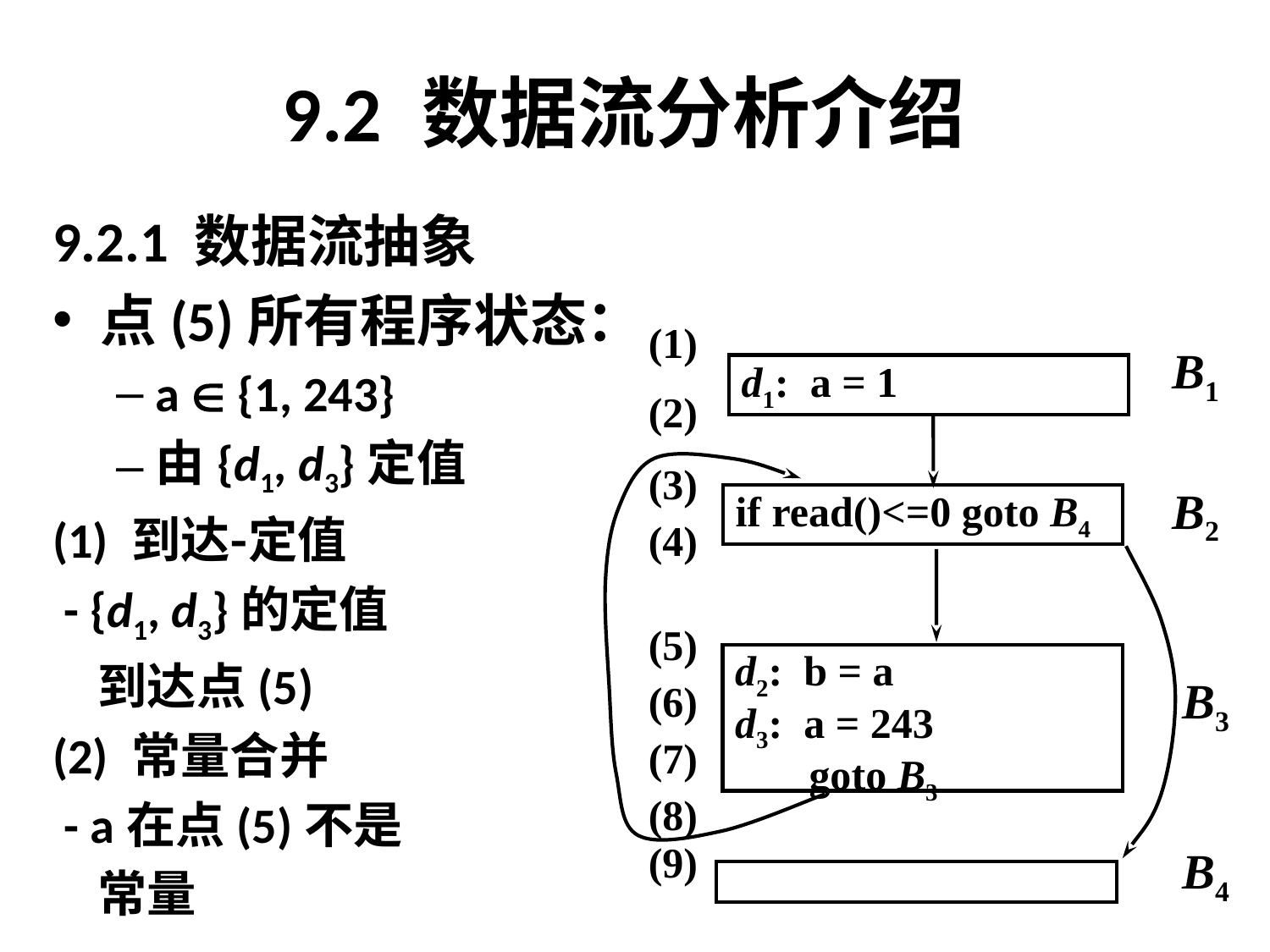

# 9.2 数据流分析介绍
9.2.1 数据流抽象
点(5)所有程序状态：
a ∈ {1, 243}
由{d1, d3}定值
(1) 到达‑定值
 - {d1, d3}的定值
   到达点(5)
(2) 常量合并
 - a在点(5)不是
   常量
(1)
B1
d1:  a = 1
(2)

(3)
B2
if read()<=0 goto B4
(4)

(5)
(6)
(7)
(8)
d2:  b = a
d3:  a = 243
       goto B3
B3
B4
(9)